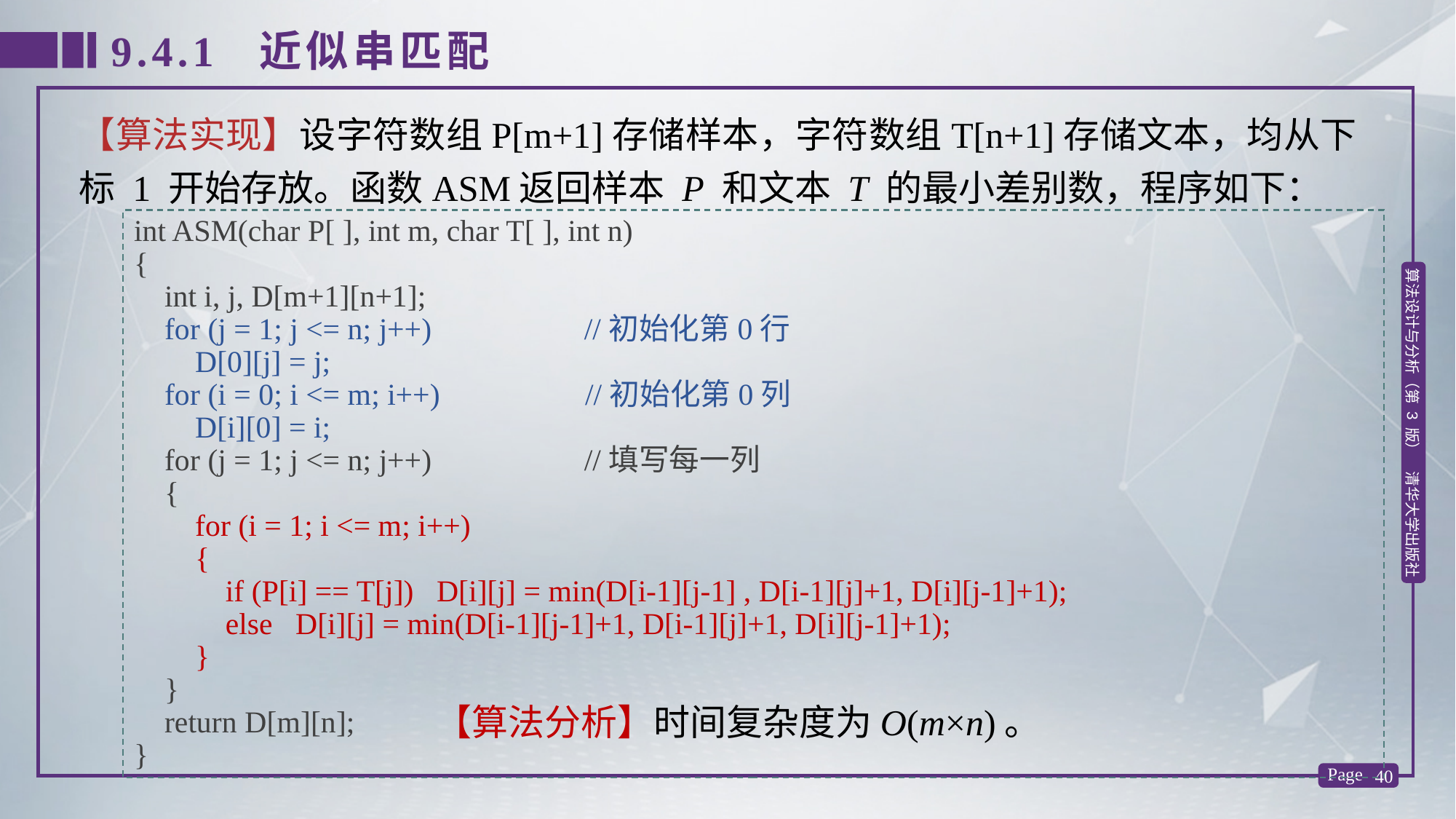

9.4.1  近似串匹配
【算法实现】设字符数组P[m+1]存储样本，字符数组T[n+1]存储文本，均从下标 1 开始存放。函数ASM返回样本 P 和文本 T 的最小差别数，程序如下：
int ASM(char P[ ], int m, char T[ ], int n)
{
    int i, j, D[m+1][n+1];
    for (j = 1; j <= n; j++)                    //初始化第0行
        D[0][j] = j;
    for (i = 0; i <= m; i++)                   //初始化第0列
        D[i][0] = i;
    for (j = 1; j <= n; j++)                    //填写每一列
    {
        for (i = 1; i <= m; i++)
        {
            if (P[i] == T[j])   D[i][j] = min(D[i-1][j-1] , D[i-1][j]+1, D[i][j-1]+1);
            else   D[i][j] = min(D[i-1][j-1]+1, D[i-1][j]+1, D[i][j-1]+1);
        }
    }
    return D[m][n];
}
【算法分析】时间复杂度为O(m×n)。